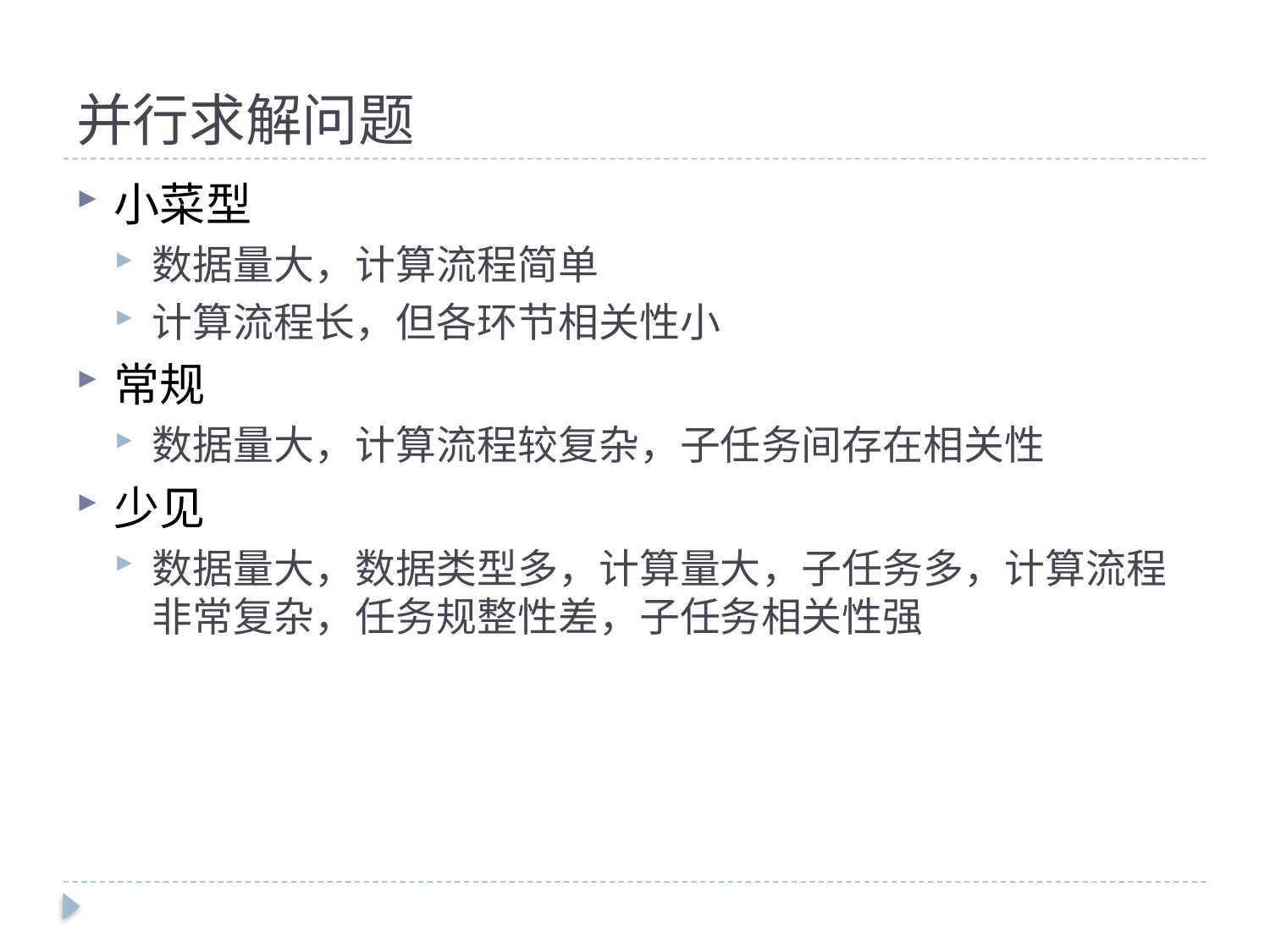

# 并行求解问题
小菜型
数据量大，计算流程简单
计算流程长，但各环节相关性小
常规
数据量大，计算流程较复杂，子任务间存在相关性
少见
数据量大，数据类型多，计算量大，子任务多，计算流程非常复杂，任务规整性差，子任务相关性强